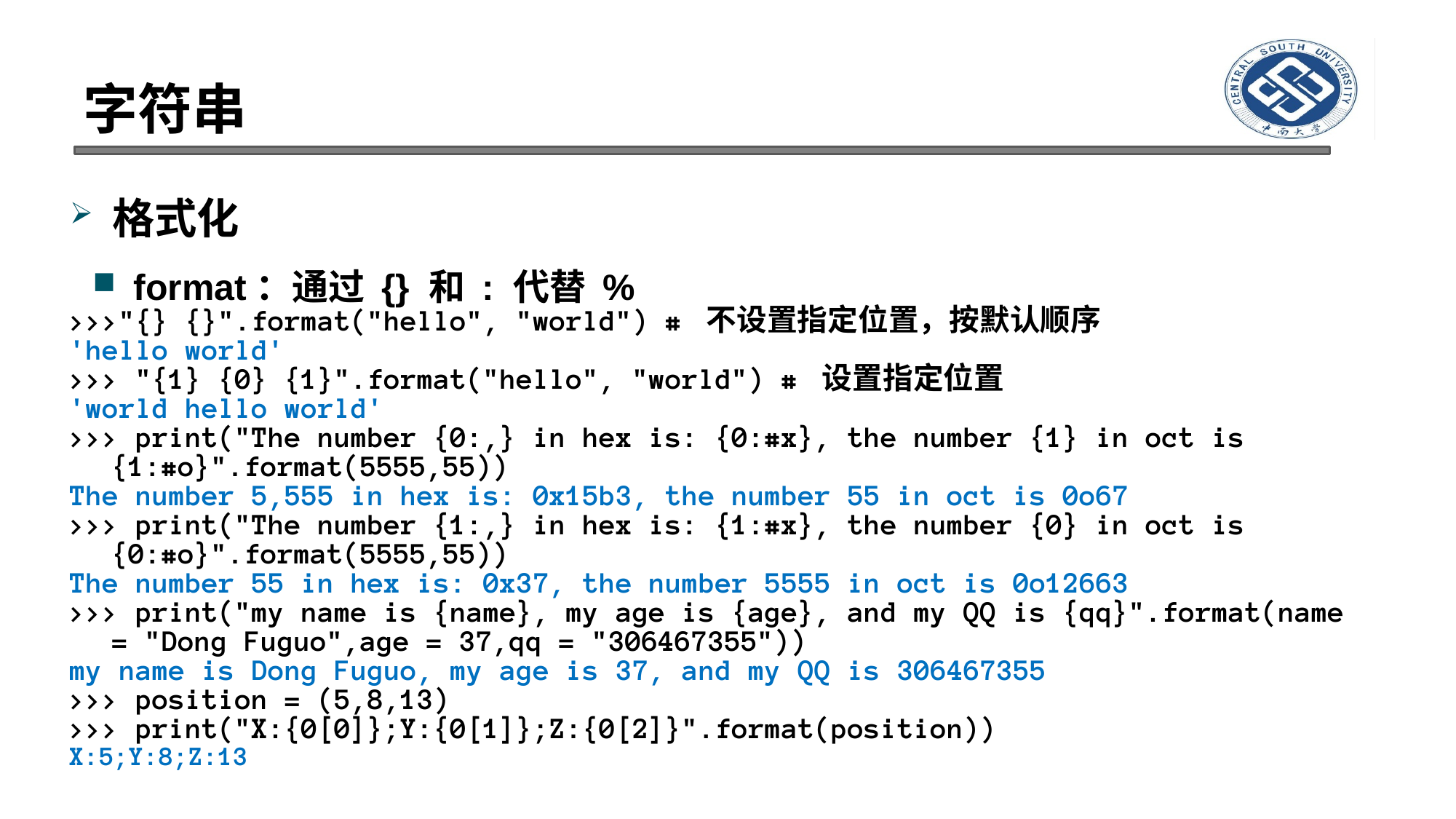

# 字符串
格式化
format：通过 {} 和 : 代替 %
>>>"{} {}".format("hello", "world") # 不设置指定位置，按默认顺序
'hello world'
>>> "{1} {0} {1}".format("hello", "world") # 设置指定位置
'world hello world'
>>> print("The number {0:,} in hex is: {0:#x}, the number {1} in oct is {1:#o}".format(5555,55))
The number 5,555 in hex is: 0x15b3, the number 55 in oct is 0o67
>>> print("The number {1:,} in hex is: {1:#x}, the number {0} in oct is {0:#o}".format(5555,55))
The number 55 in hex is: 0x37, the number 5555 in oct is 0o12663
>>> print("my name is {name}, my age is {age}, and my QQ is {qq}".format(name = "Dong Fuguo",age = 37,qq = "306467355"))
my name is Dong Fuguo, my age is 37, and my QQ is 306467355
>>> position = (5,8,13)
>>> print("X:{0[0]};Y:{0[1]};Z:{0[2]}".format(position))
X:5;Y:8;Z:13